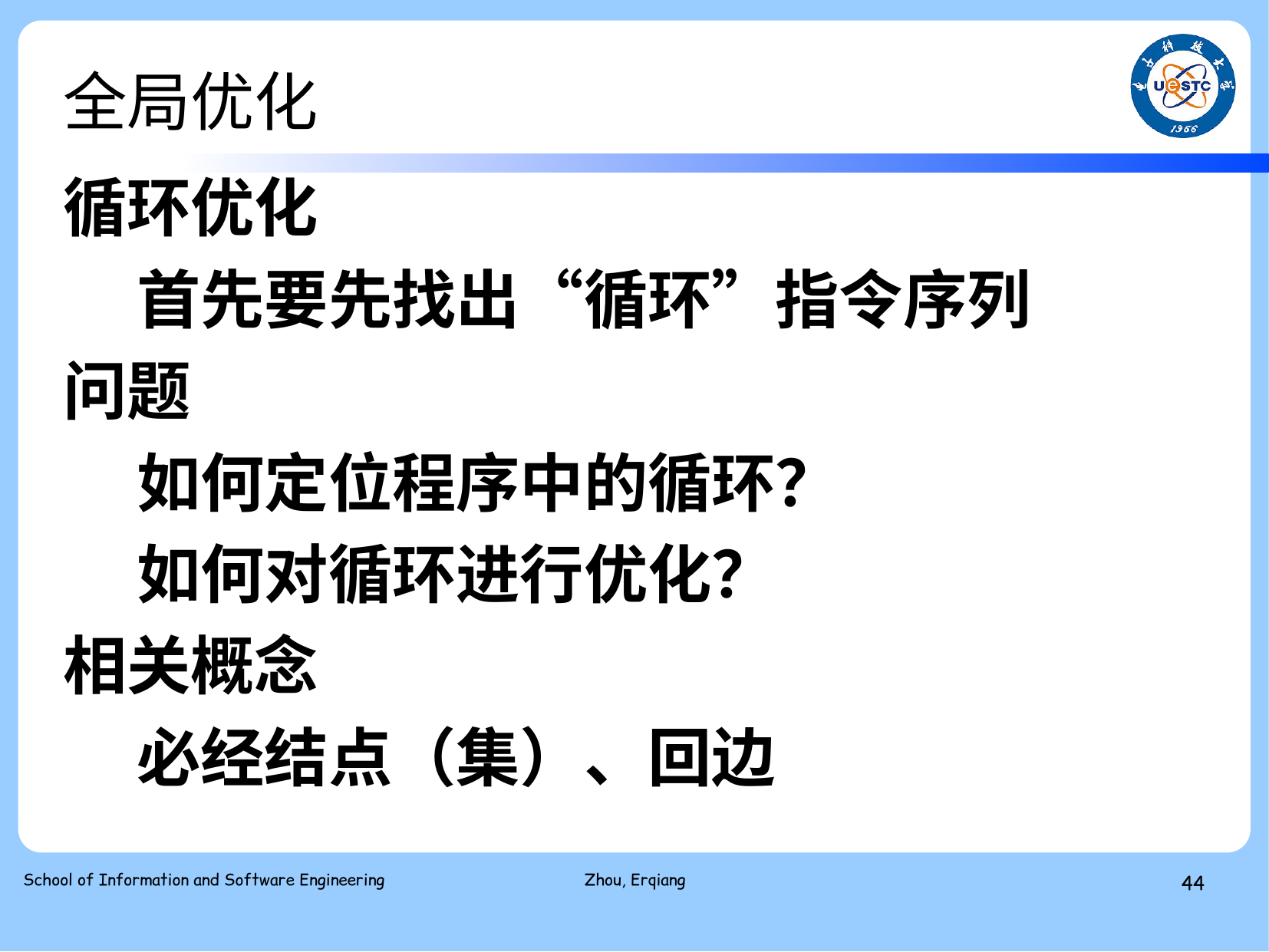

# 全局优化
循环优化
    首先要先找出“循环”指令序列
问题
    如何定位程序中的循环？
    如何对循环进行优化？
相关概念
    必经结点（集）、回边
 School of Information and Software Engineering
Zhou, Erqiang
44